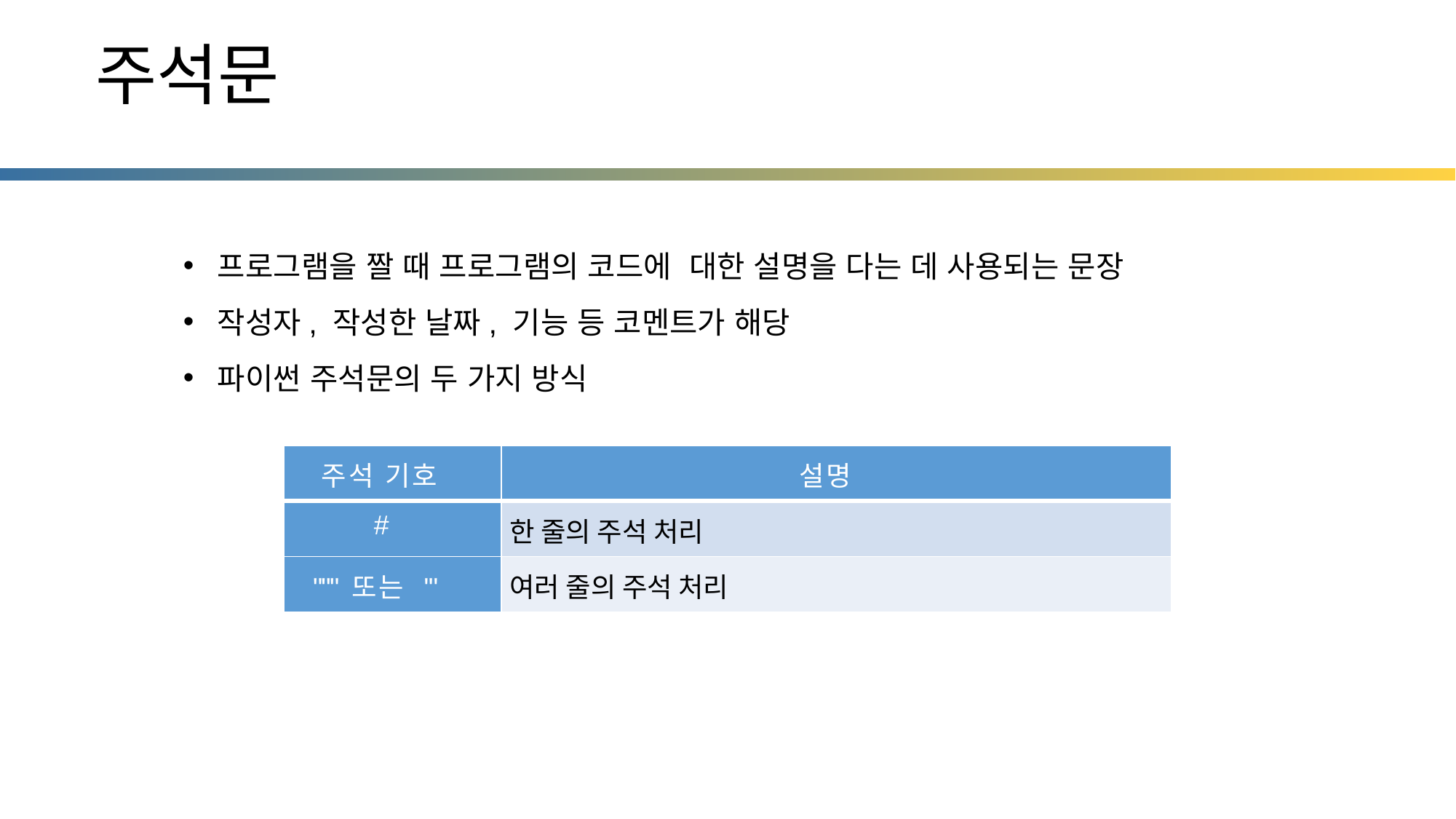

# 주석문
프로그램을 짤 때 프로그램의 코드에  대한 설명을 다는 데 사용되는 문장
작성자, 작성한 날짜, 기능 등 코멘트가 해당
파이썬 주석문의 두 가지 방식

| 주석 기호 | 설명 |
| --- | --- |
| # | 한 줄의 주석 처리 |
| """ 또는 ''' | 여러 줄의 주석 처리 |